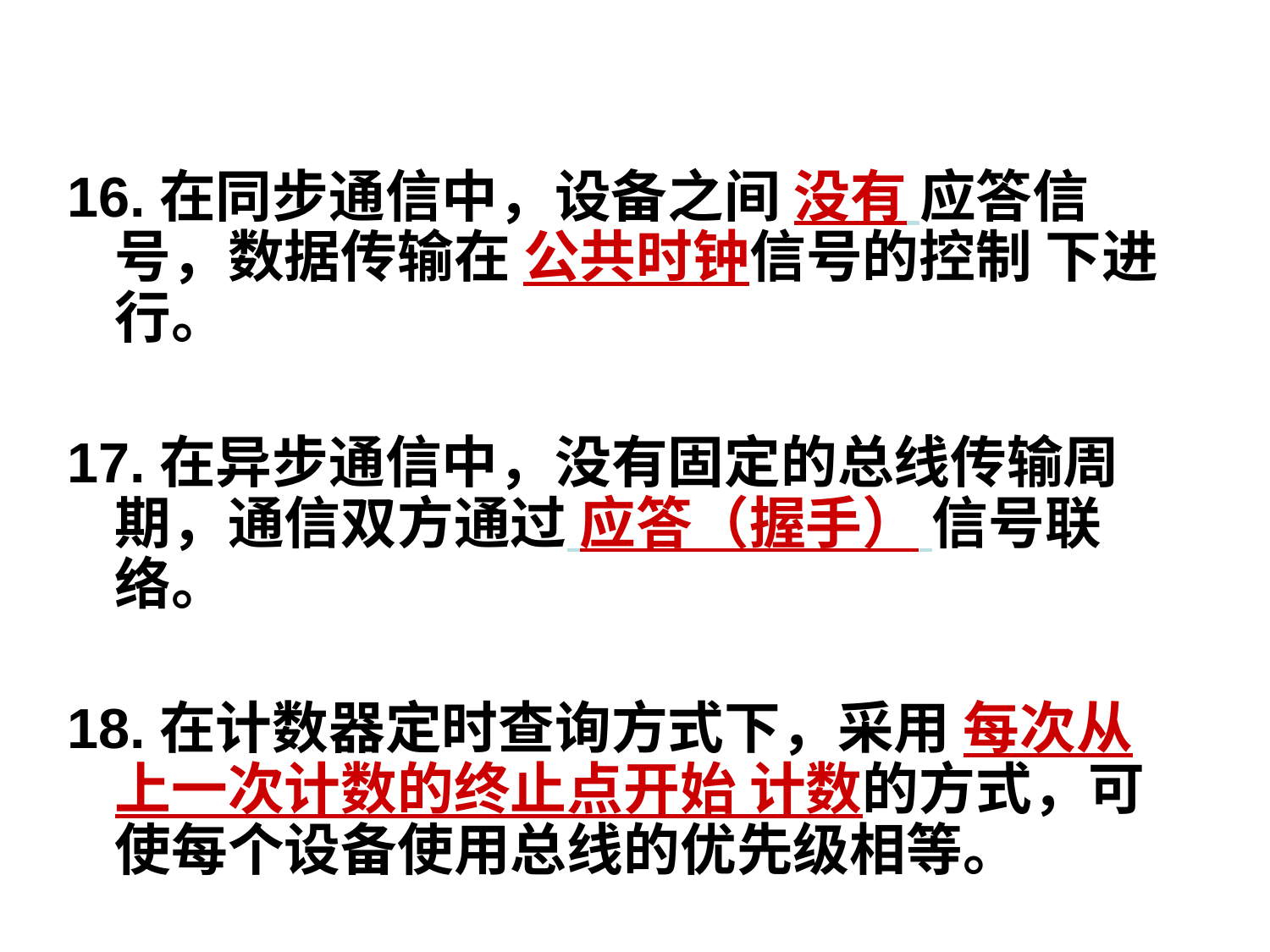

16.在同步通信中，设备之间 没有 应答信号，数据传输在 公共时钟信号的控制 下进行。

17.在异步通信中，没有固定的总线传输周期，通信双方通过 应答（握手） 信号联络。

18.在计数器定时查询方式下，采用 每次从上一次计数的终止点开始 计数的方式，可使每个设备使用总线的优先级相等。